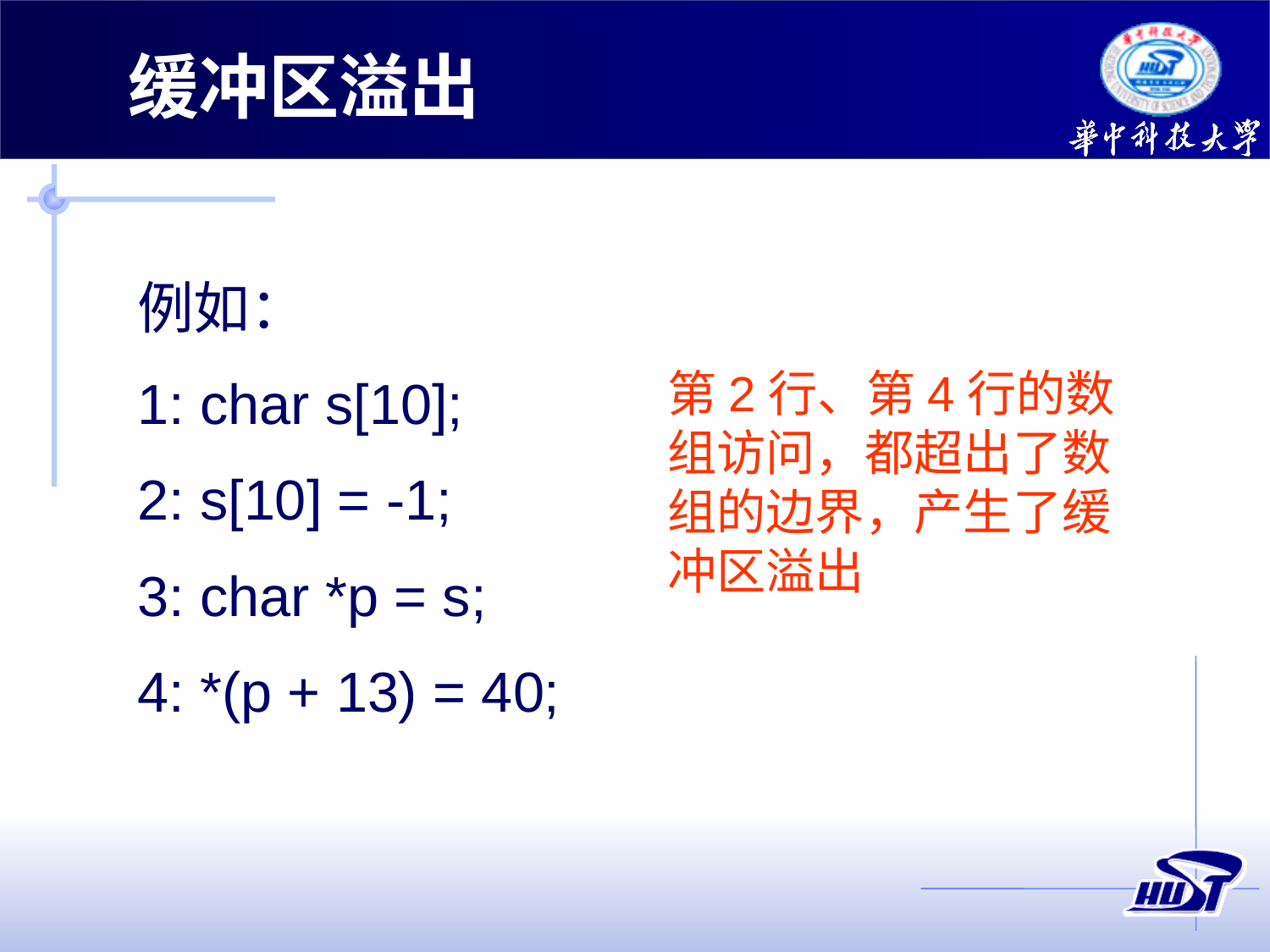

缓冲区溢出
例如：
1: char s[10];
2: s[10] = -1;
3: char *p = s;
4: *(p + 13) = 40;

第2行、第4行的数组访问，都超出了数组的边界，产生了缓冲区溢出